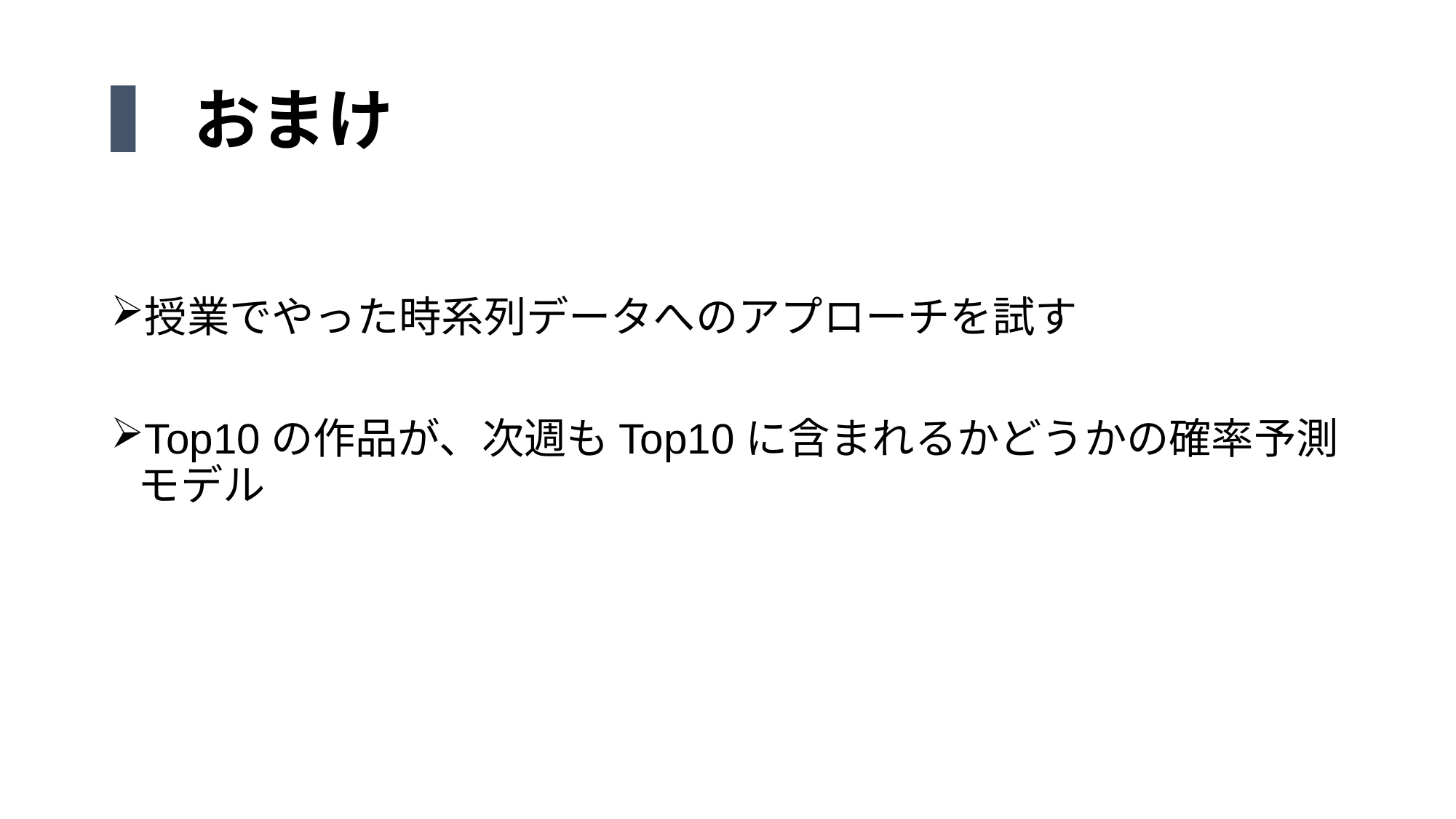

# ▍おまけ
授業でやった時系列データへのアプローチを試す

Top10の作品が、次週もTop10に含まれるかどうかの確率予測モデル